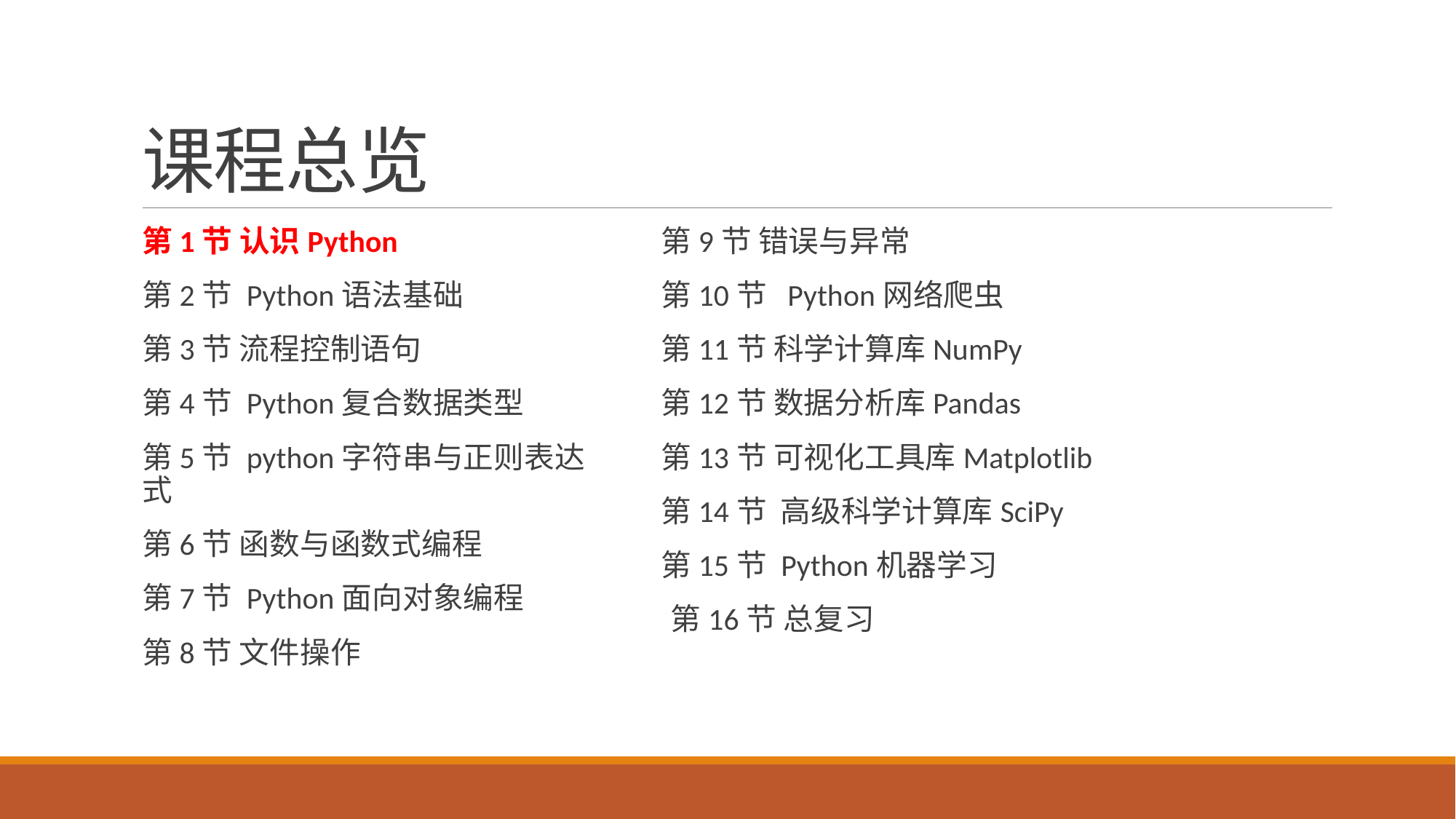

# 课程总览
第1节 认识Python
第2节 Python语法基础
第3节 流程控制语句
第4节 Python复合数据类型
第5节 python字符串与正则表达式
第6节 函数与函数式编程
第7节 Python面向对象编程
第8节 文件操作

第9节 错误与异常
第10节  Python网络爬虫
第11节 科学计算库NumPy
第12节 数据分析库Pandas
第13节 可视化工具库Matplotlib
第14节  高级科学计算库SciPy
第15节 Python机器学习
  第16节 总复习